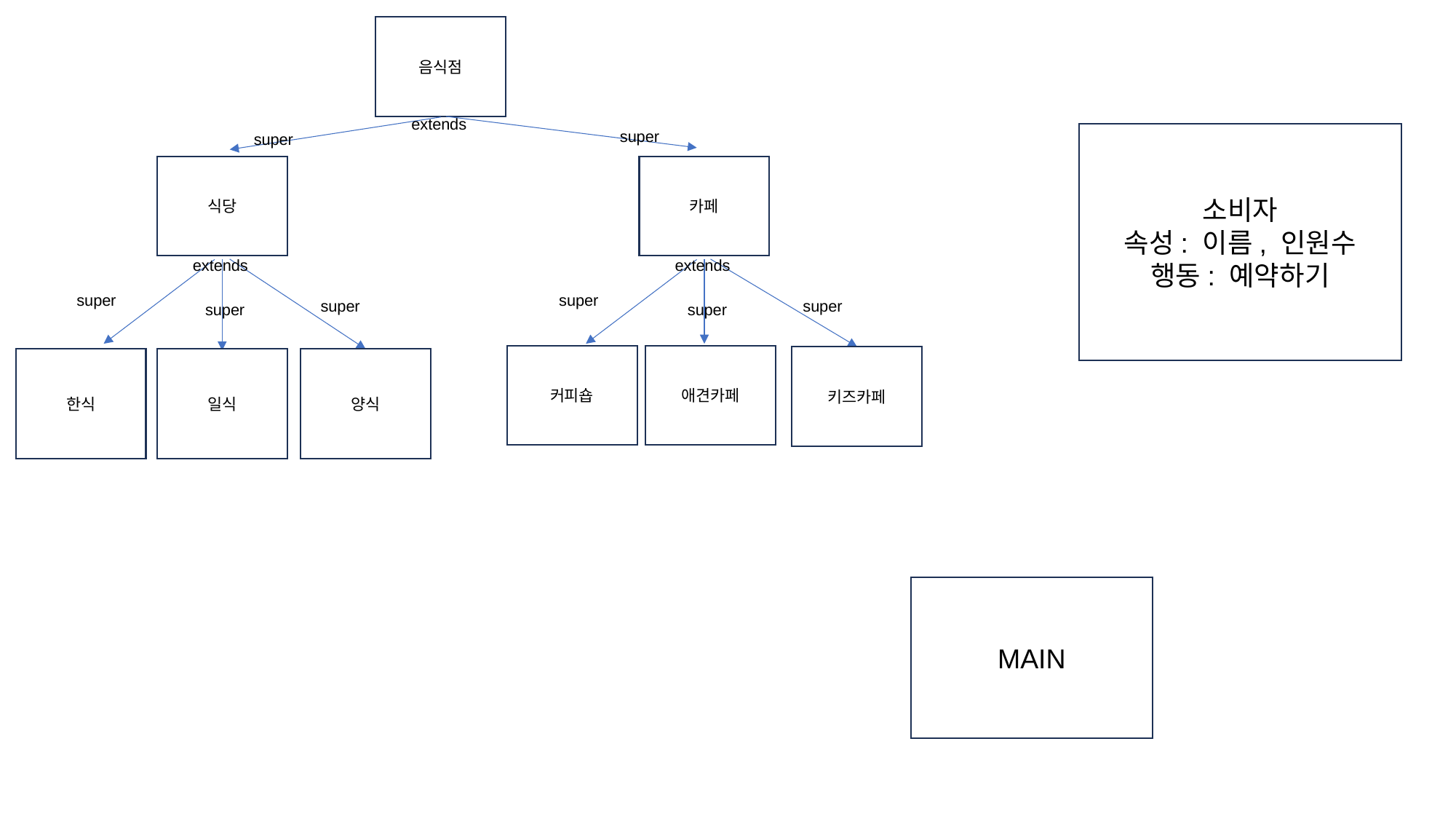

음식점
extends
super
super
식당
카페
extends
extends
super
super
super
super
super
super
커피숍
애견카페
키즈카페
일식
양식
한식
소비자
속성: 이름, 인원수
행동: 예약하기
MAIN